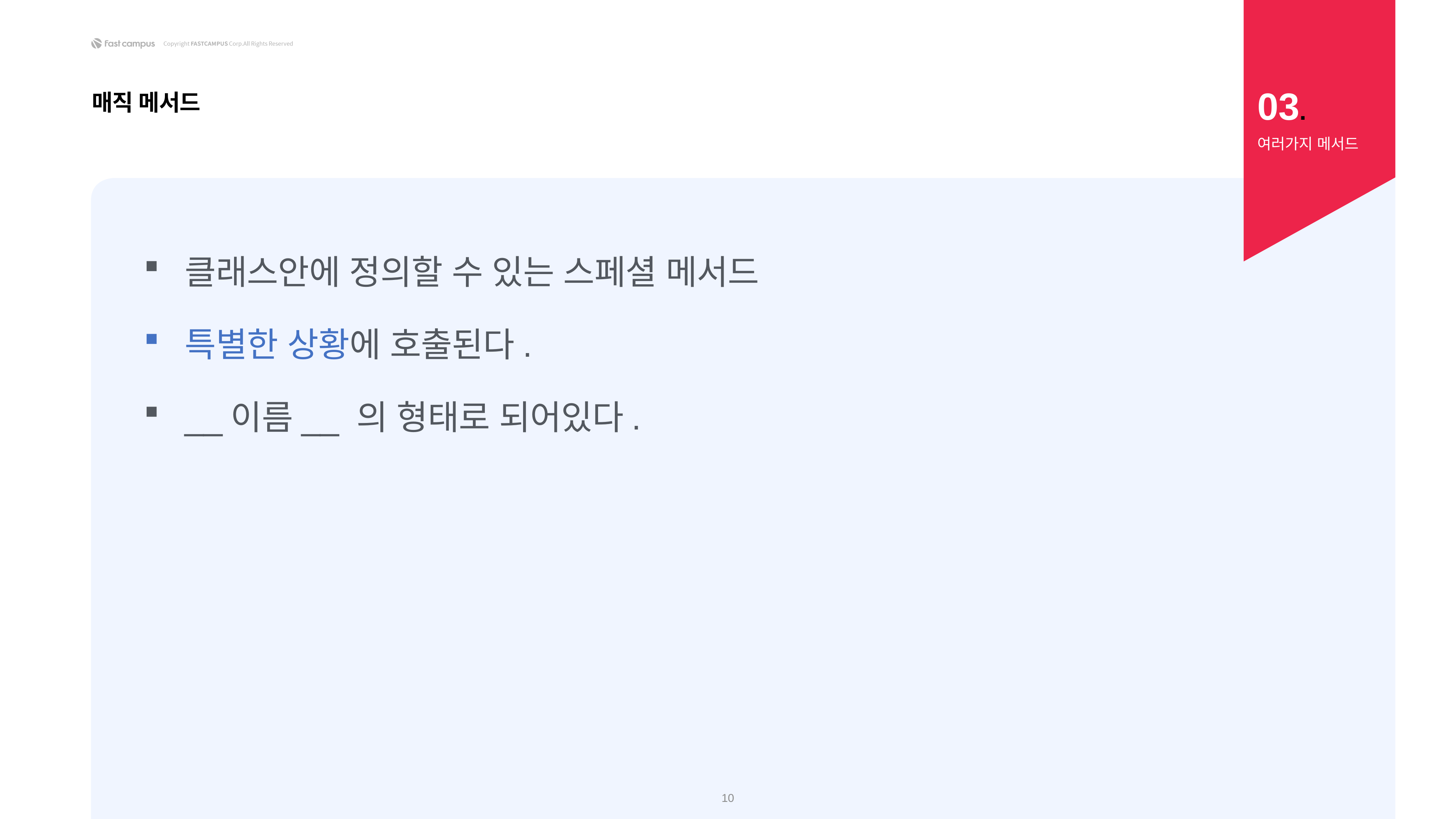

03.
매직 메서드
여러가지 메서드
클래스안에 정의할 수 있는 스페셜 메서드
특별한 상황에 호출된다.
__이름__ 의 형태로 되어있다.
10